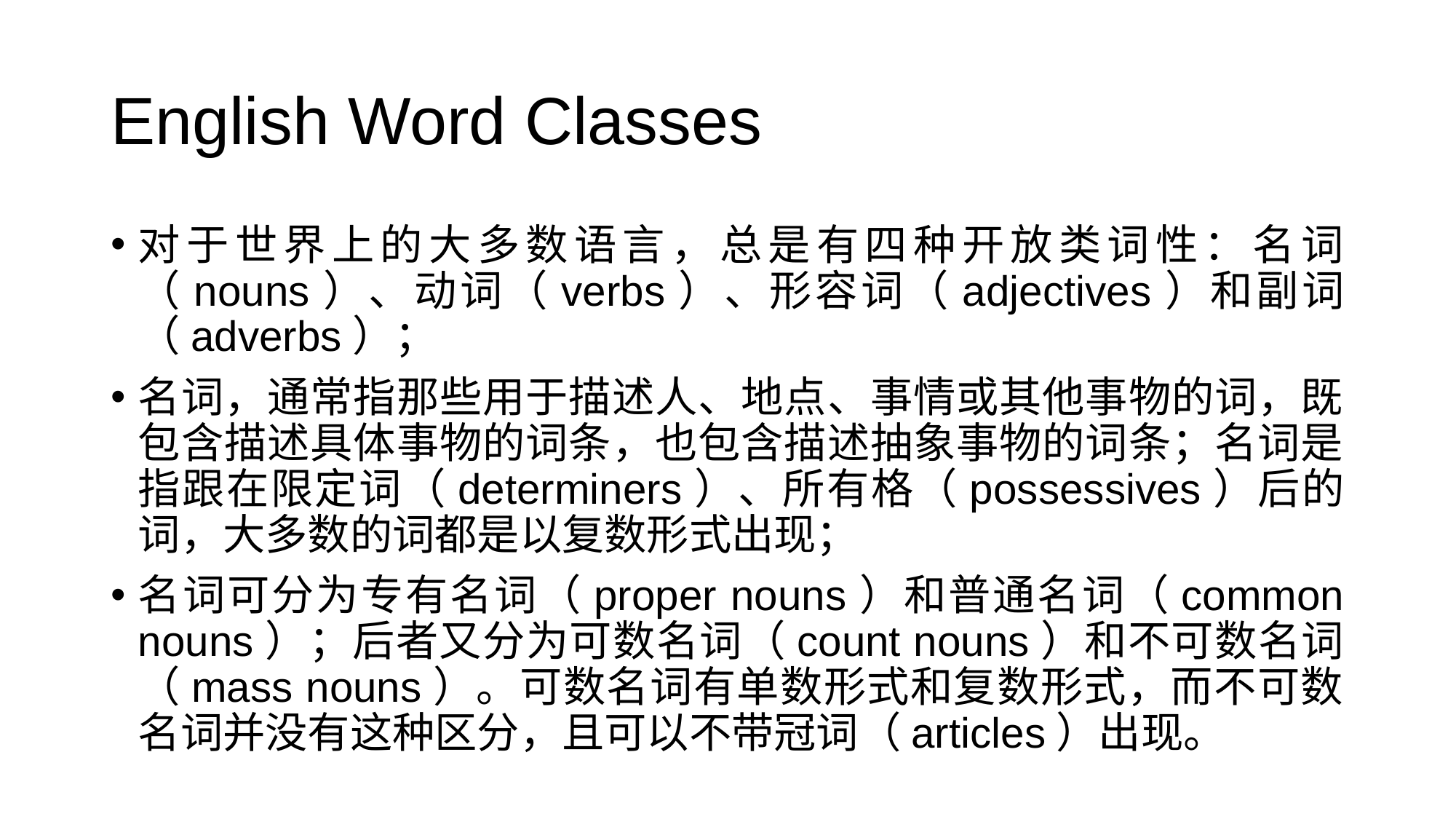

# English Word Classes
对于世界上的大多数语言，总是有四种开放类词性：名词（nouns）、动词（verbs）、形容词（adjectives）和副词（adverbs）；
名词，通常指那些用于描述人、地点、事情或其他事物的词，既包含描述具体事物的词条，也包含描述抽象事物的词条；名词是指跟在限定词（determiners）、所有格（possessives）后的词，大多数的词都是以复数形式出现；
名词可分为专有名词（proper nouns）和普通名词（common nouns）；后者又分为可数名词（count nouns）和不可数名词（mass nouns）。可数名词有单数形式和复数形式，而不可数名词并没有这种区分，且可以不带冠词（articles）出现。